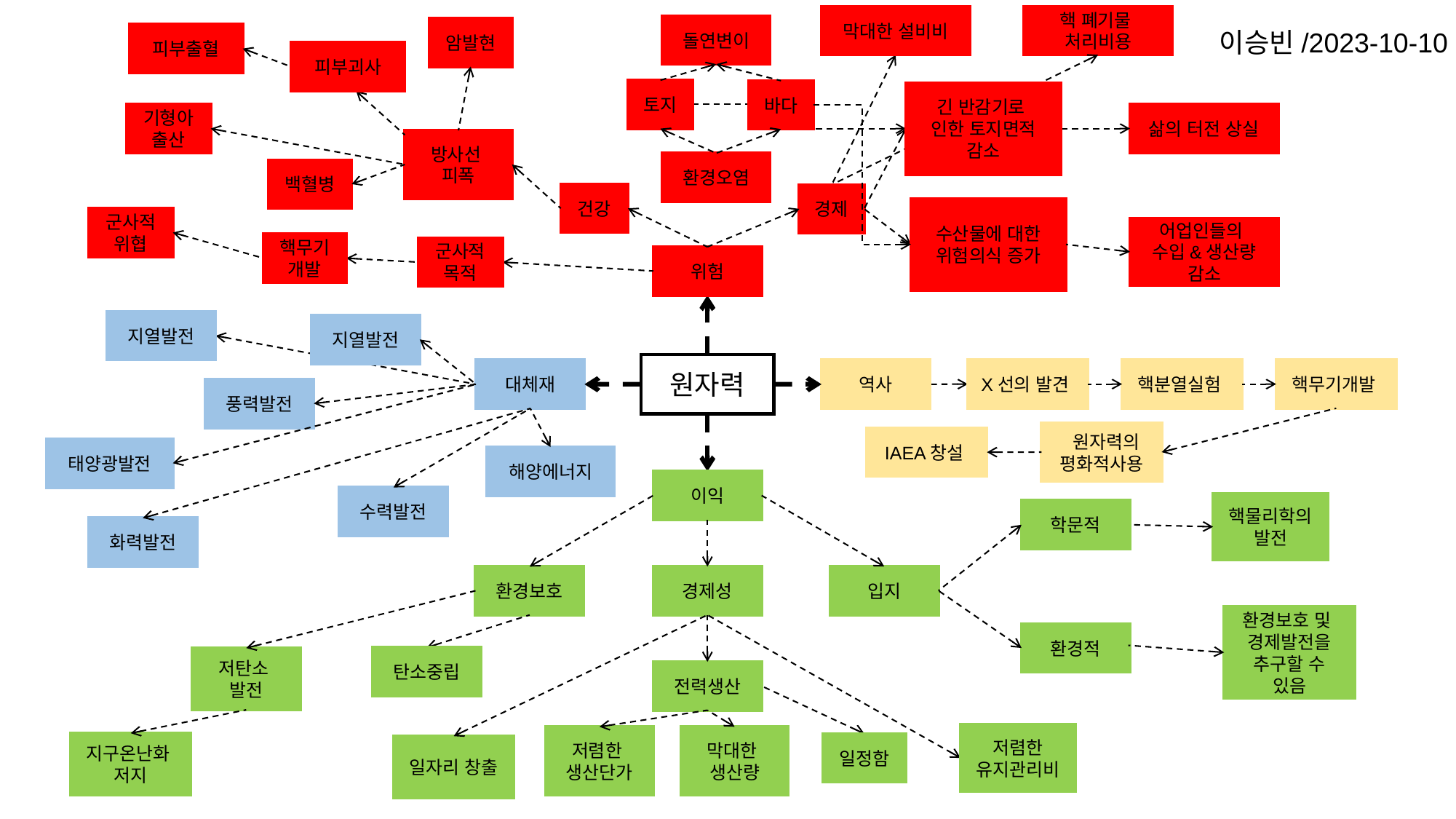

막대한 설비비
핵 폐기물
처리비용
돌연변이
암발현
이승빈/2023-10-10
피부출혈
피부괴사
토지
바다
긴 반감기로
인한 토지면적
감소
기형아 출산
삶의 터전 상실
방사선
피폭
환경오염
백혈병
건강
경제
수산물에 대한 위험의식 증가
군사적 위협
어업인들의
수입&생산량 감소
핵무기 개발
군사적 목적
위험
지열발전
지열발전
원자력
X선의 발견
핵분열실험
핵무기개발
대체재
역사
풍력발전
 원자력의 평화적사용
IAEA창설
태양광발전
해양에너지
이익
수력발전
핵물리학의 발전
학문적
화력발전
입지
환경보호
경제성
환경보호 및
경제발전을 추구할 수 있음
환경적
탄소중립
저탄소
발전
전력생산
저렴한
유지관리비
저렴한
생산단가
막대한
생산량
지구온난화
저지
일정함
일자리 창출